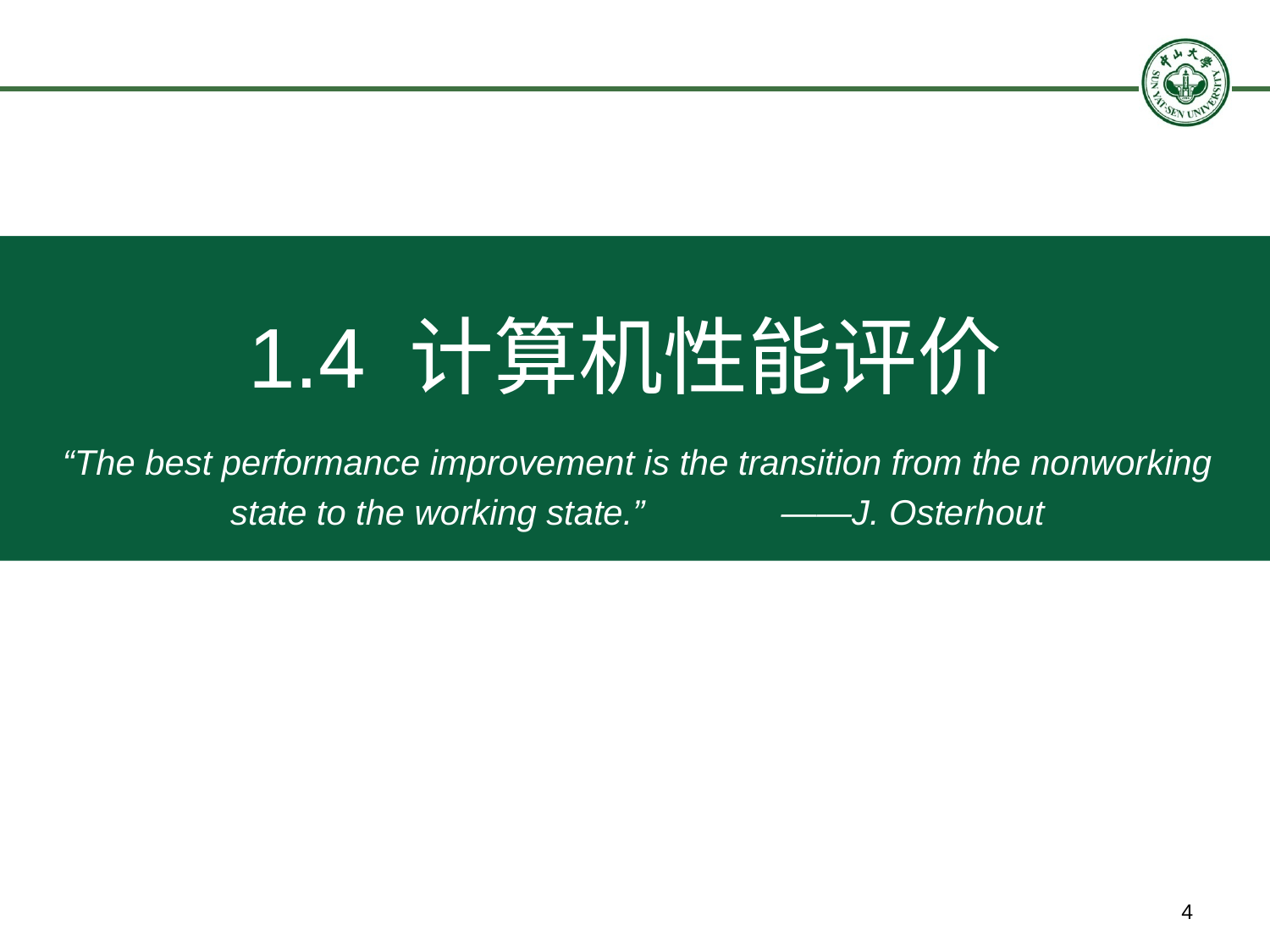

1.4 计算机性能评价
“The best performance improvement is the transition from the nonworking state to the working state.”              ——J. Osterhout